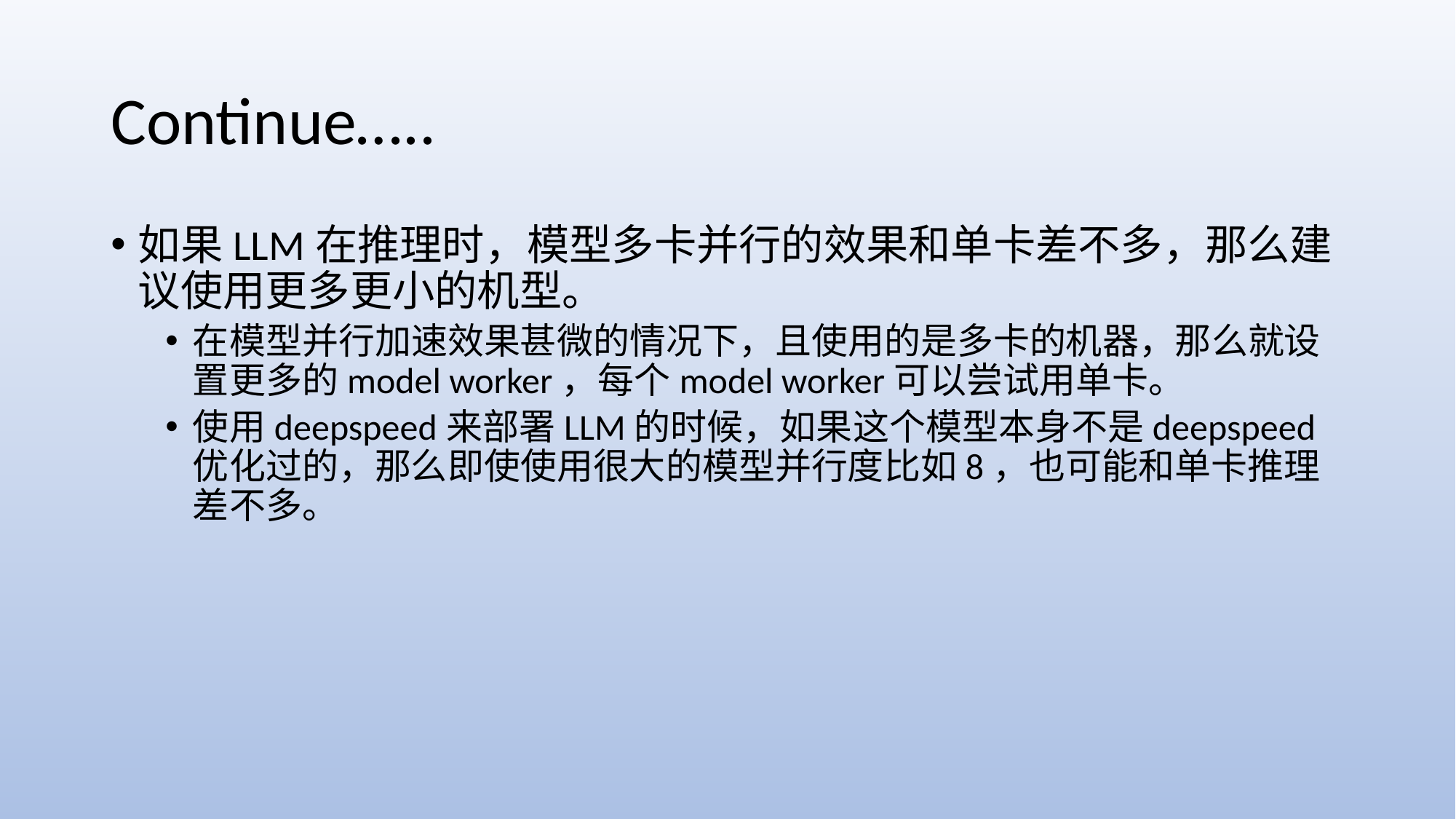

# Continue…..
如果LLM在推理时，模型多卡并行的效果和单卡差不多，那么建议使用更多更小的机型。
在模型并行加速效果甚微的情况下，且使用的是多卡的机器，那么就设置更多的model worker，每个model worker可以尝试用单卡。
使用deepspeed来部署LLM的时候，如果这个模型本身不是deepspeed优化过的，那么即使使用很大的模型并行度比如8，也可能和单卡推理差不多。